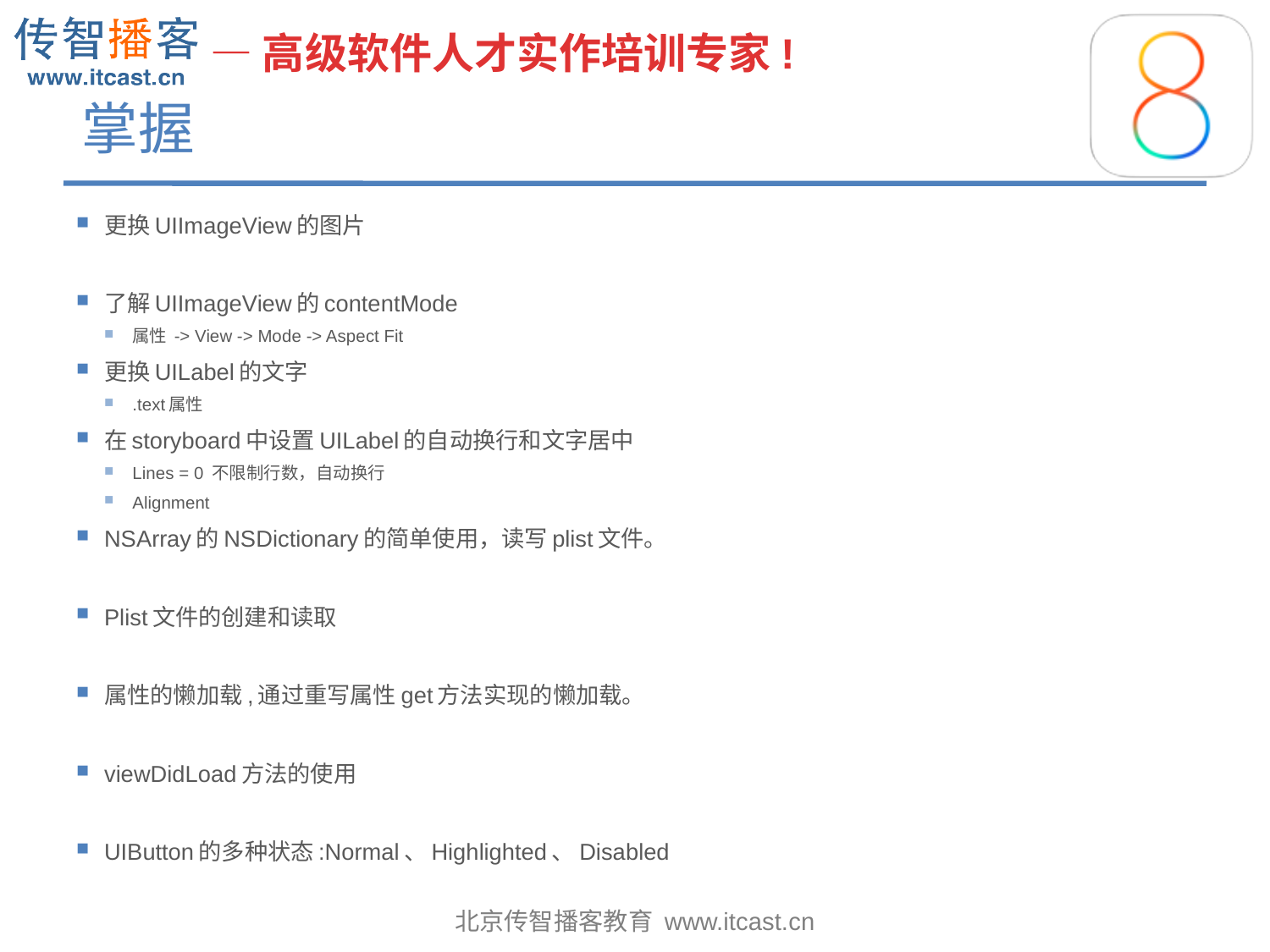

# 掌握
更换UIImageView的图片

了解UIImageView的contentMode
属性 -> View -> Mode -> Aspect Fit
更换UILabel的文字
.text属性
在storyboard中设置UILabel的自动换行和文字居中
Lines = 0 不限制行数，自动换行
Alignment
NSArray的NSDictionary的简单使用，读写plist文件。

Plist文件的创建和读取

属性的懒加载,通过重写属性get方法实现的懒加载。

viewDidLoad方法的使用

UIButton的多种状态:Normal、Highlighted、Disabled